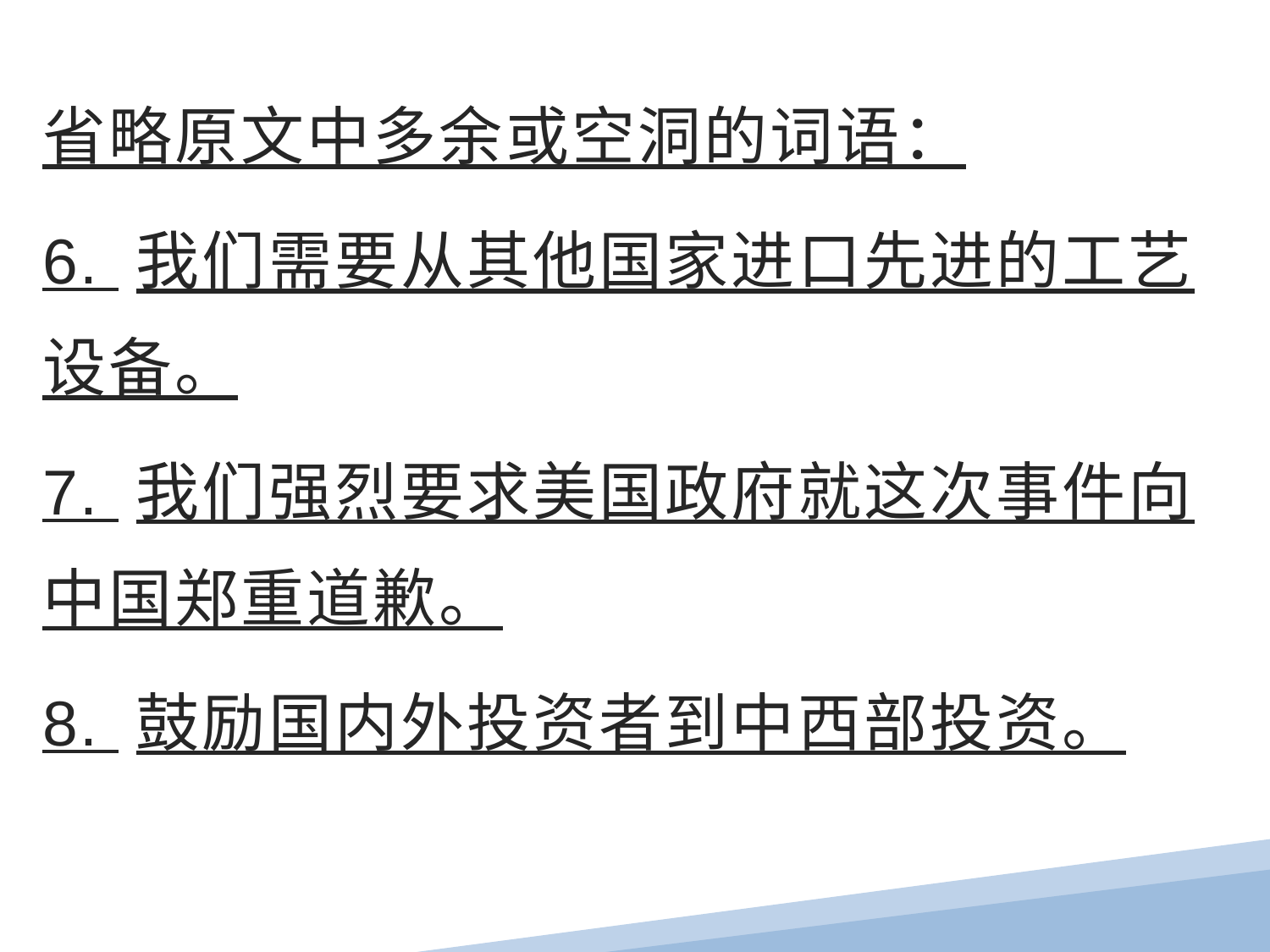

省略原文中多余或空洞的词语：
6. 我们需要从其他国家进口先进的工艺设备。
7. 我们强烈要求美国政府就这次事件向中国郑重道歉。
8. 鼓励国内外投资者到中西部投资。